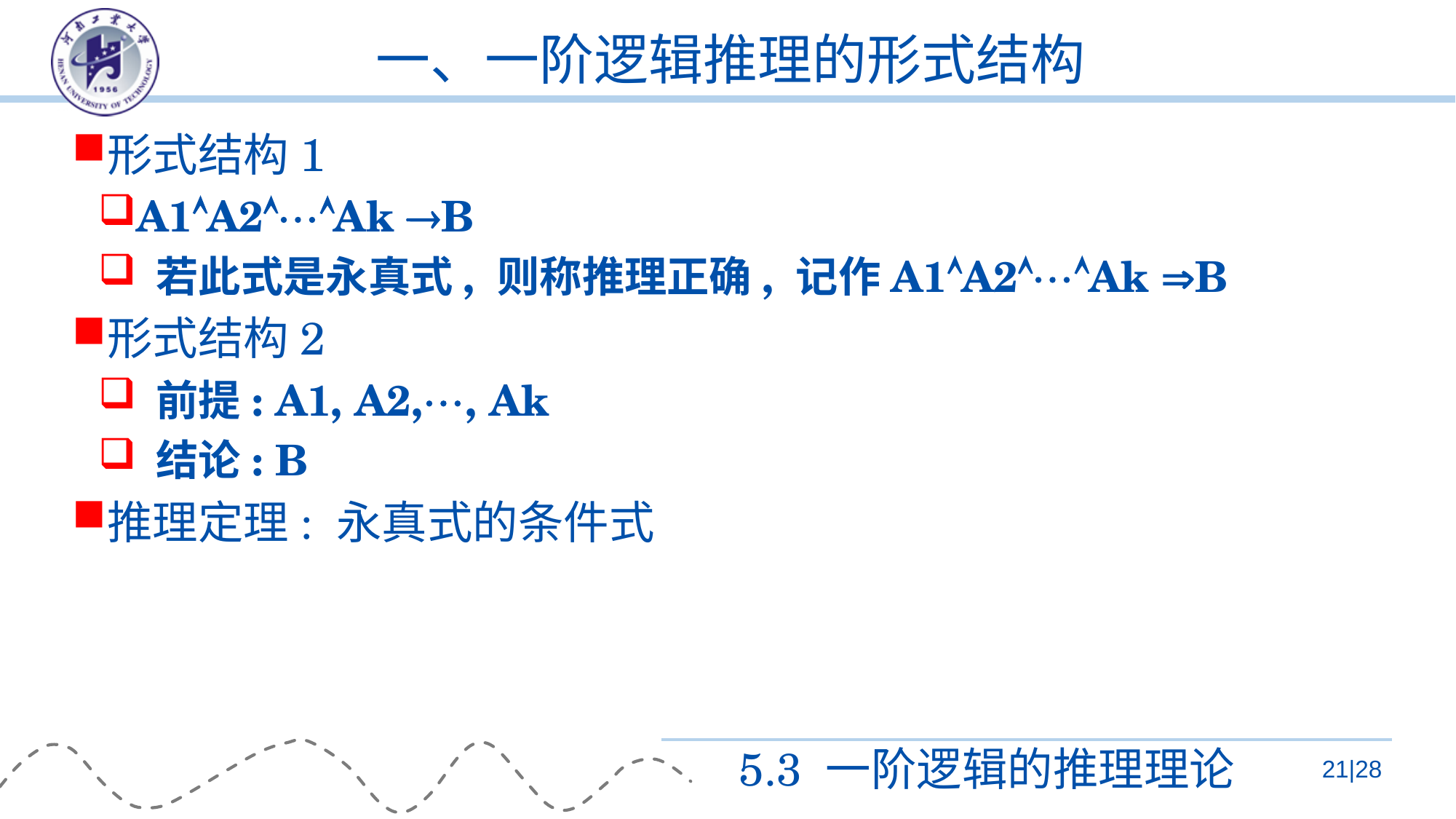

# 一、一阶逻辑推理的形式结构
形式结构1
A1∧A2∧…∧Ak →B
 若此式是永真式, 则称推理正确, 记作A1∧A2∧…∧Ak ⇒B
形式结构2
 前提: A1, A2,…, Ak
 结论: B
推理定理: 永真式的条件式
5.3 一阶逻辑的推理理论
21|28